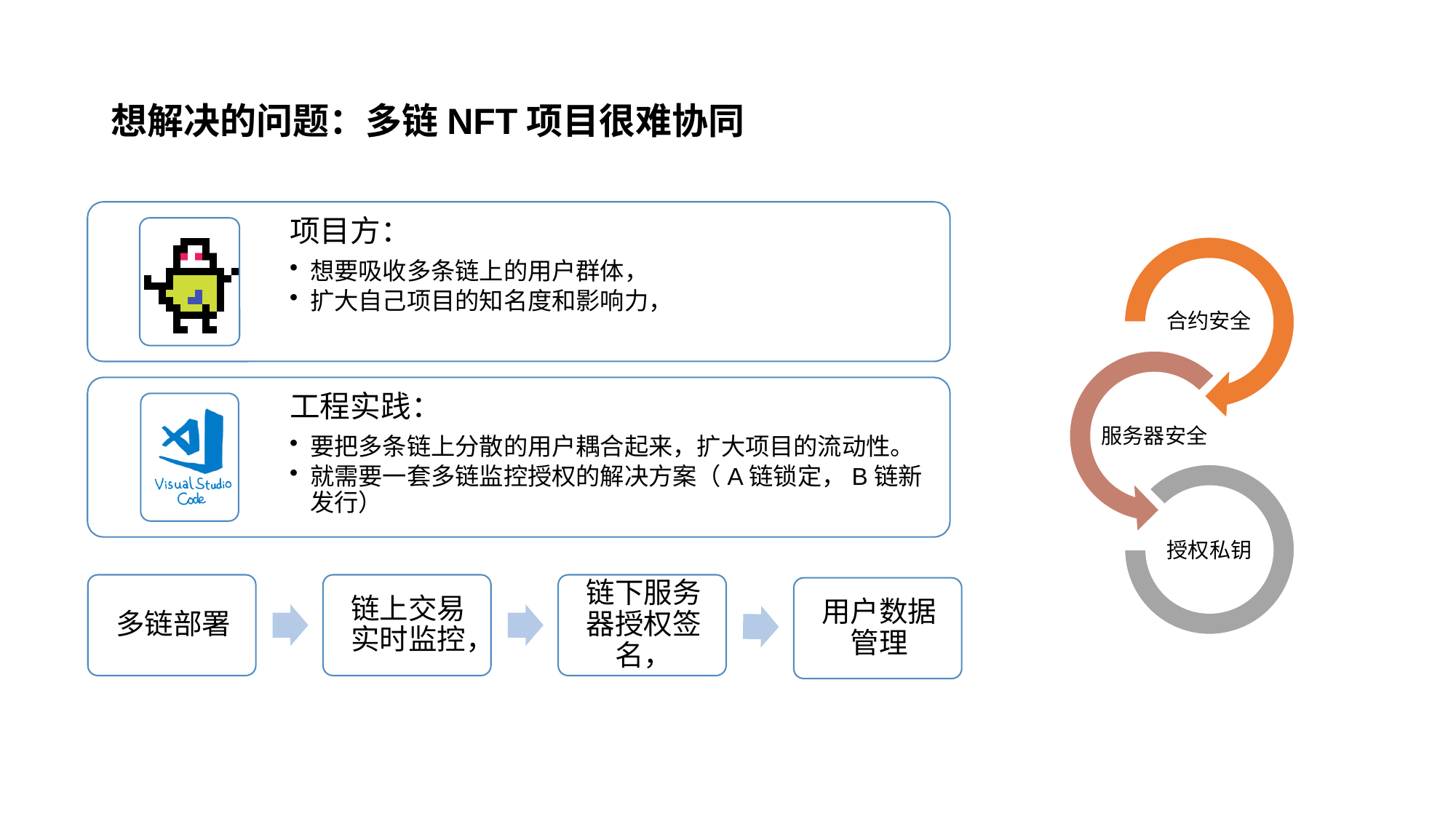

# 想解决的问题：多链NFT项目很难协同
合约安全
服务器安全
授权私钥
项目方：
想要吸收多条链上的用户群体，
扩大自己项目的知名度和影响力，
工程实践：
要把多条链上分散的用户耦合起来，扩大项目的流动性。
就需要一套多链监控授权的解决方案（A链锁定，B链新发行）
多链部署

链上交易实时监控，

链下服务器授权签名，

用户数据管理